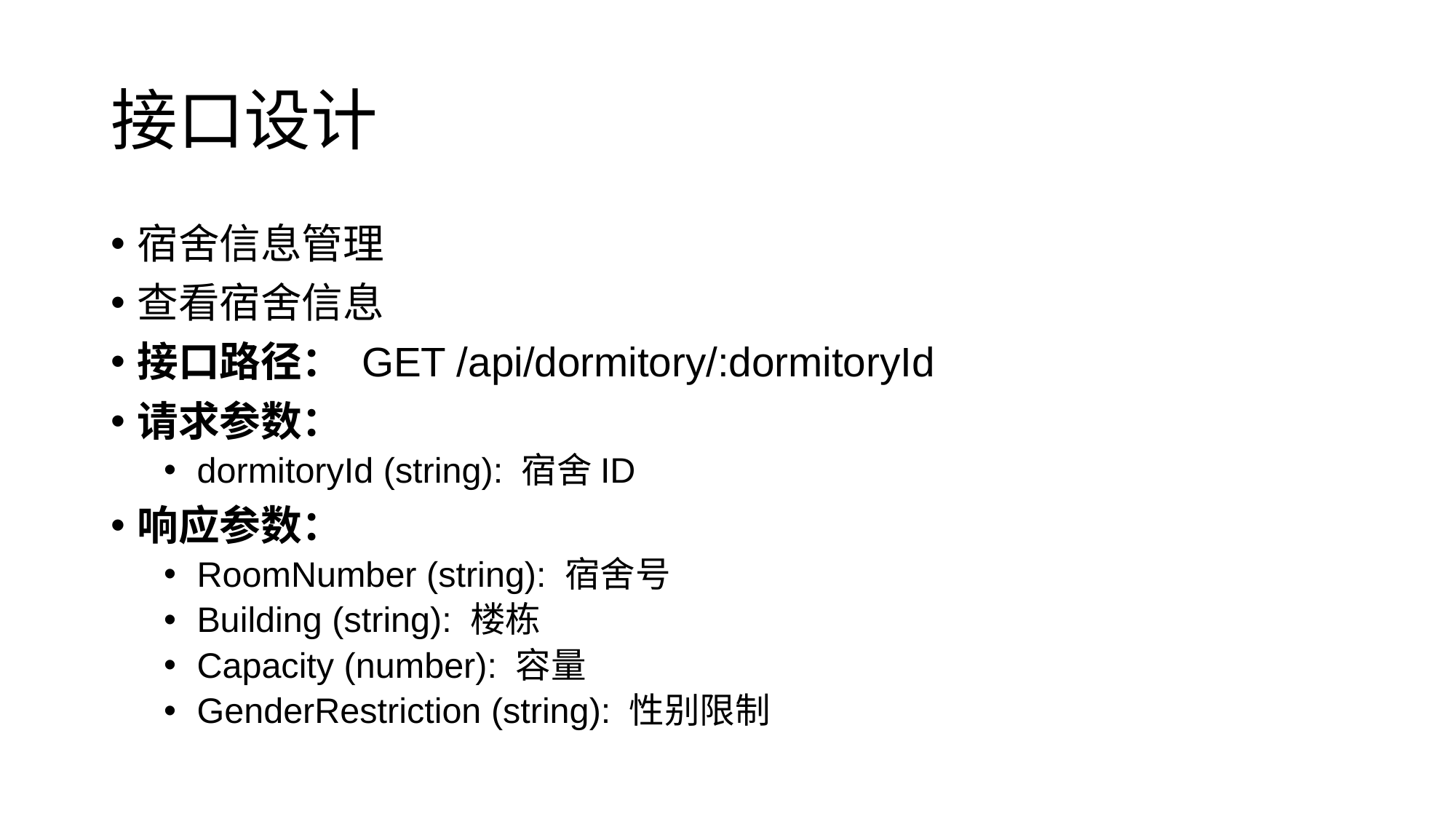

# 接口设计
宿舍信息管理
查看宿舍信息
接口路径： GET /api/dormitory/:dormitoryId
请求参数：
dormitoryId (string): 宿舍ID
响应参数：
RoomNumber (string): 宿舍号
Building (string): 楼栋
Capacity (number): 容量
GenderRestriction (string): 性别限制